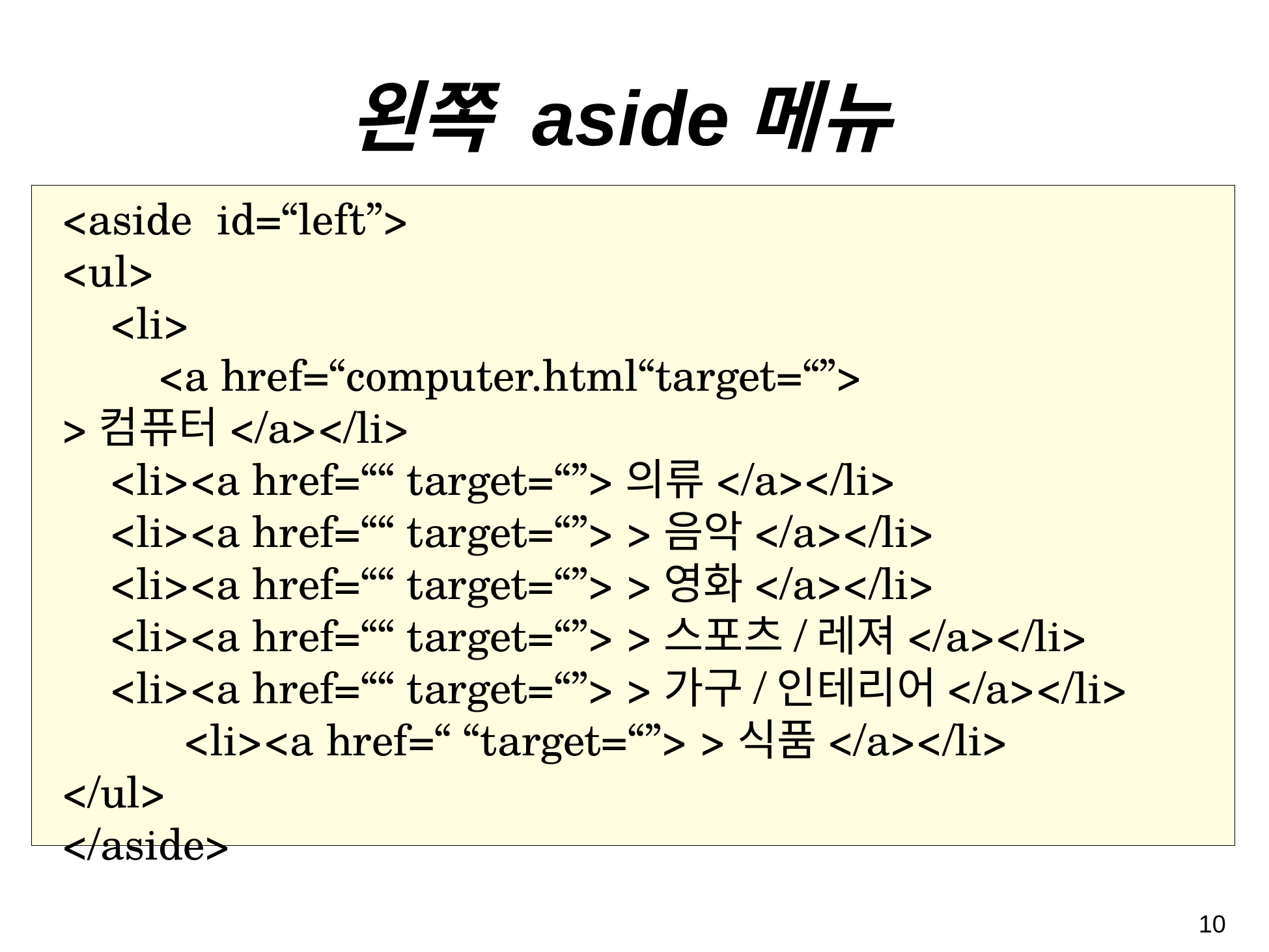

# 왼쪽 aside메뉴
<aside  id=“left”>
<ul>
    <li>
        <a href=“computer.html“target=“”> >컴퓨터</a></li>
    <li><a href=““ target=“”>의류</a></li>
    <li><a href=““ target=“”> >음악</a></li>
    <li><a href=““ target=“”> >영화</a></li>
    <li><a href=““ target=“”> >스포츠/레져</a></li>
    <li><a href=““ target=“”> >가구/인테리어</a></li>
	  <li><a href=“ “target=“”> >식품</a></li>
</ul>
</aside>
10